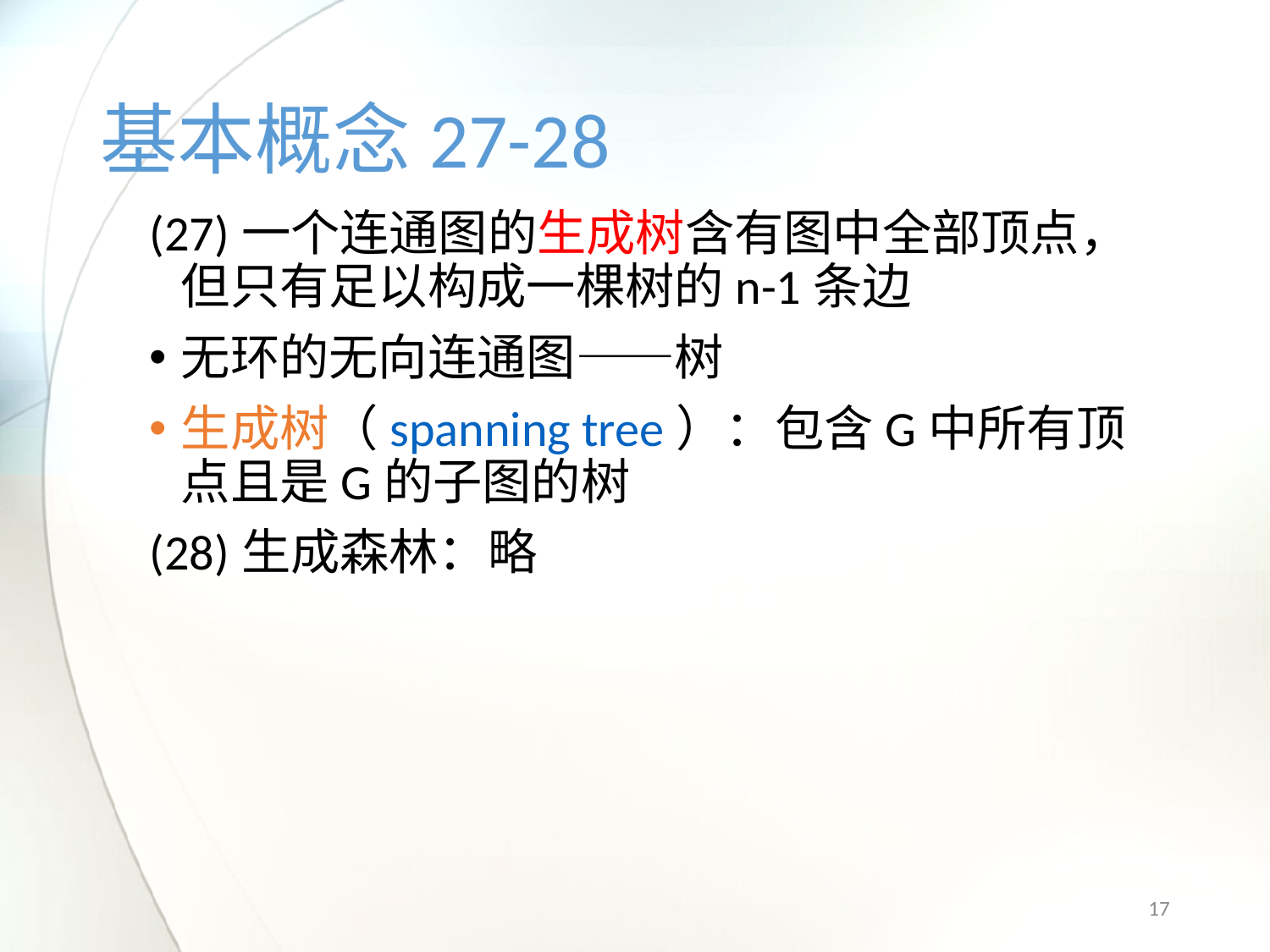

# 基本概念27-28
(27)一个连通图的生成树含有图中全部顶点，但只有足以构成一棵树的n-1条边
无环的无向连通图——树
生成树（spanning tree）：包含G中所有顶点且是G的子图的树
(28)生成森林：略

17